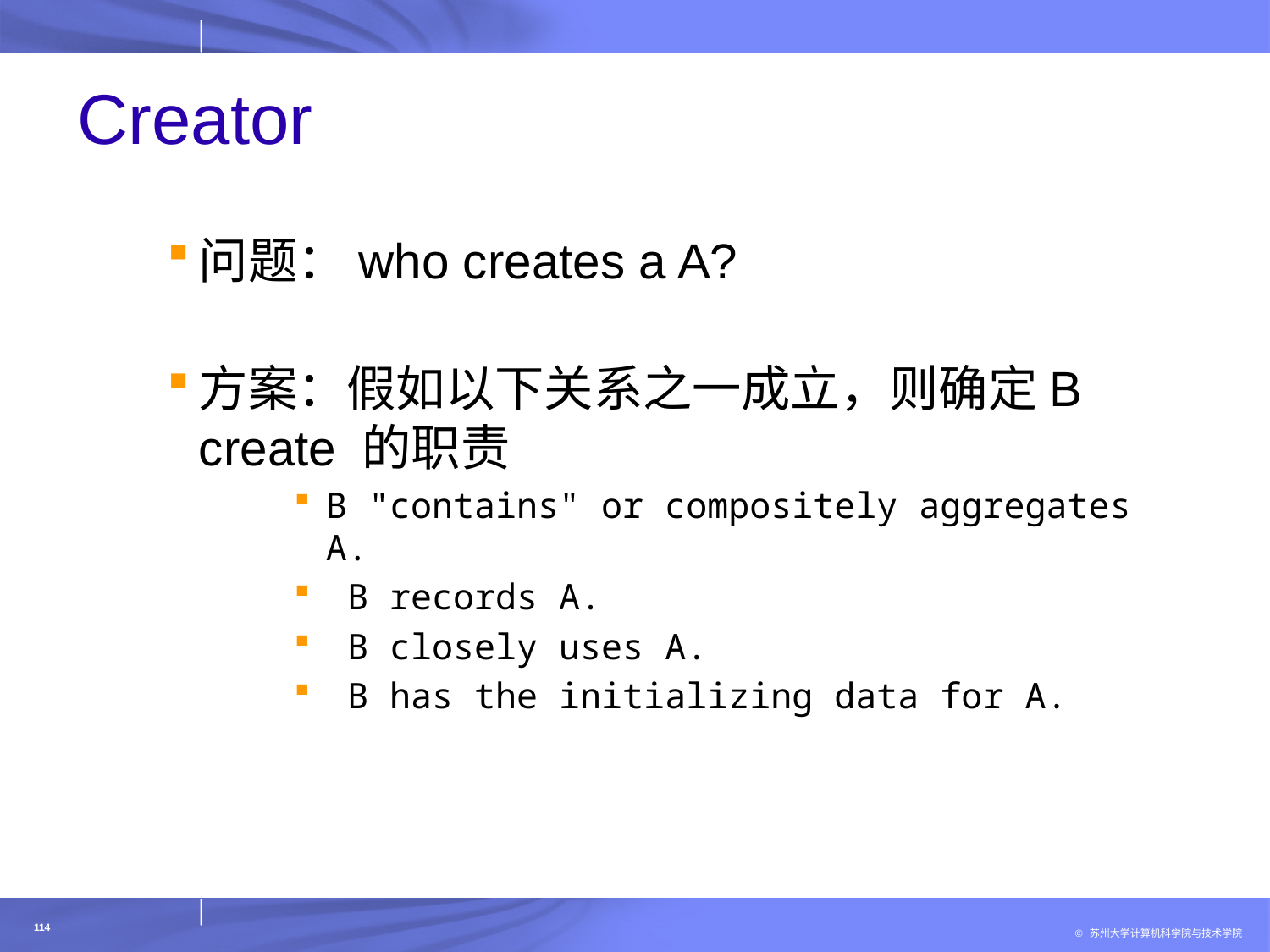

# Creator
问题：who creates a A?

方案：假如以下关系之一成立，则确定B create 的职责
B "contains" or compositely aggregates A.
 B records A.
 B closely uses A.
 B has the initializing data for A.

114